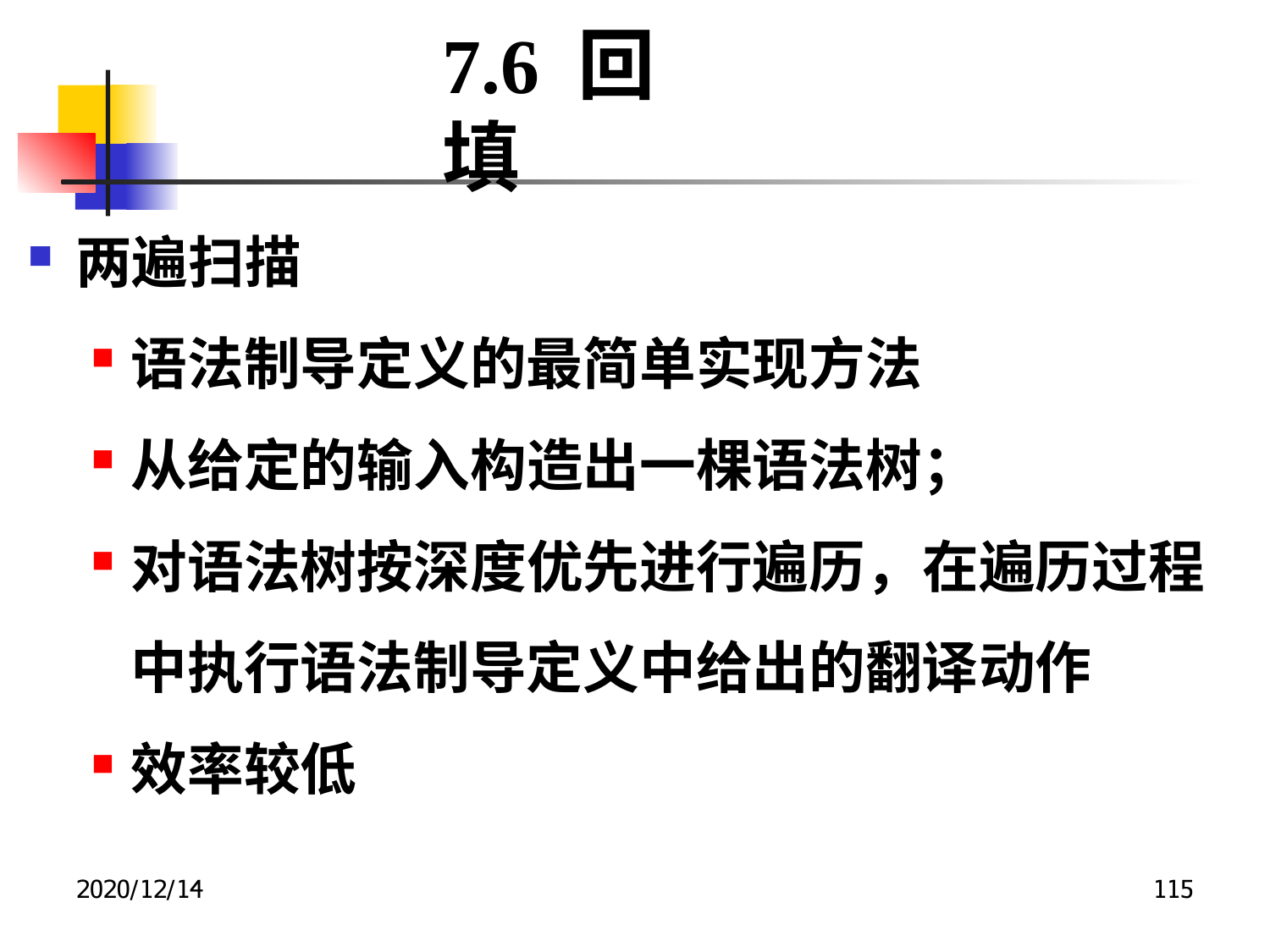

7.6 回填
两遍扫描
语法制导定义的最简单实现方法
从给定的输入构造出一棵语法树；
对语法树按深度优先进行遍历，在遍历过程中执行语法制导定义中给出的翻译动作
效率较低
2020/12/14
115